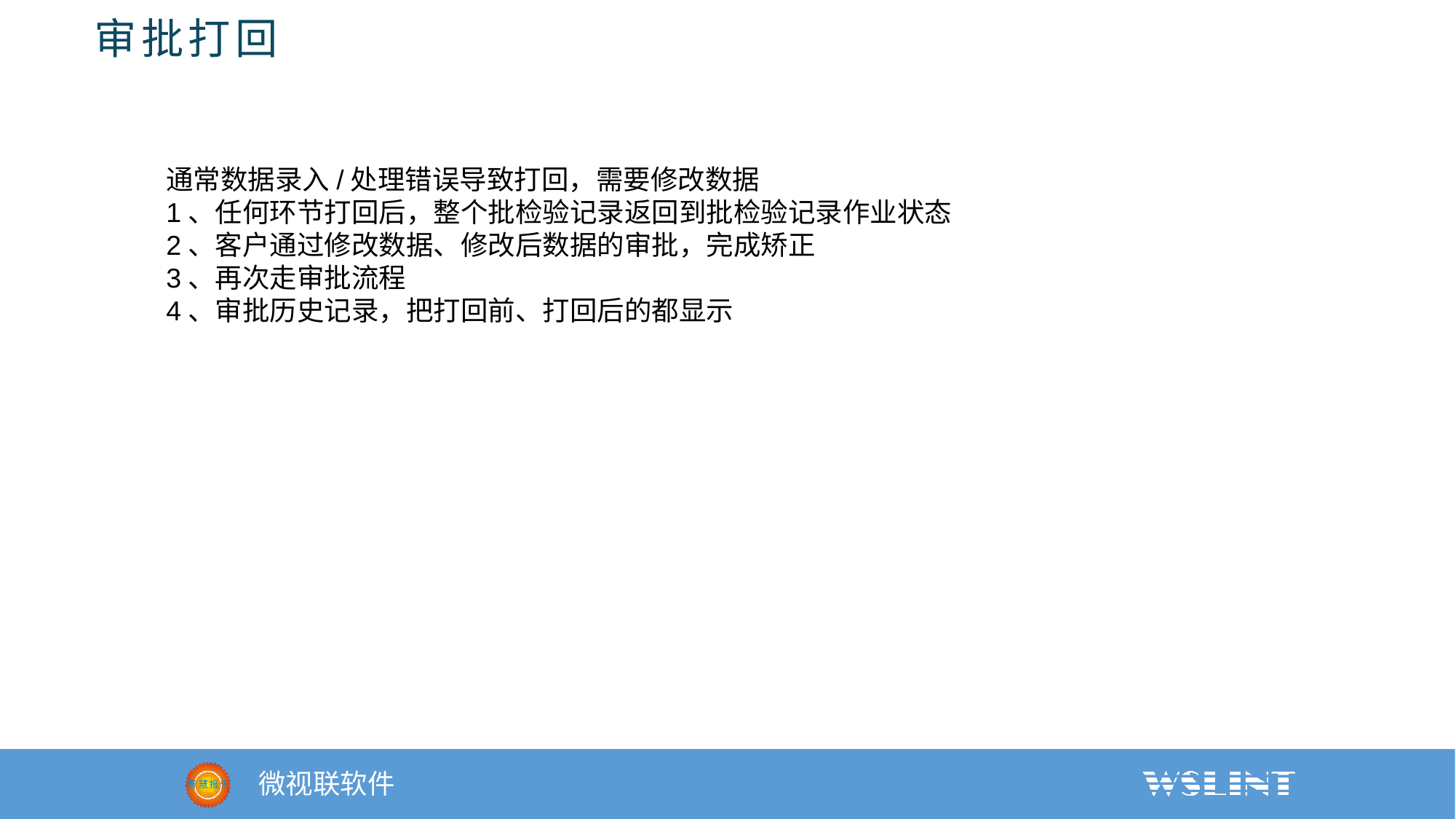

审批打回
通常数据录入/处理错误导致打回，需要修改数据
1、任何环节打回后，整个批检验记录返回到批检验记录作业状态
2、客户通过修改数据、修改后数据的审批，完成矫正
3、再次走审批流程
4、审批历史记录，把打回前、打回后的都显示